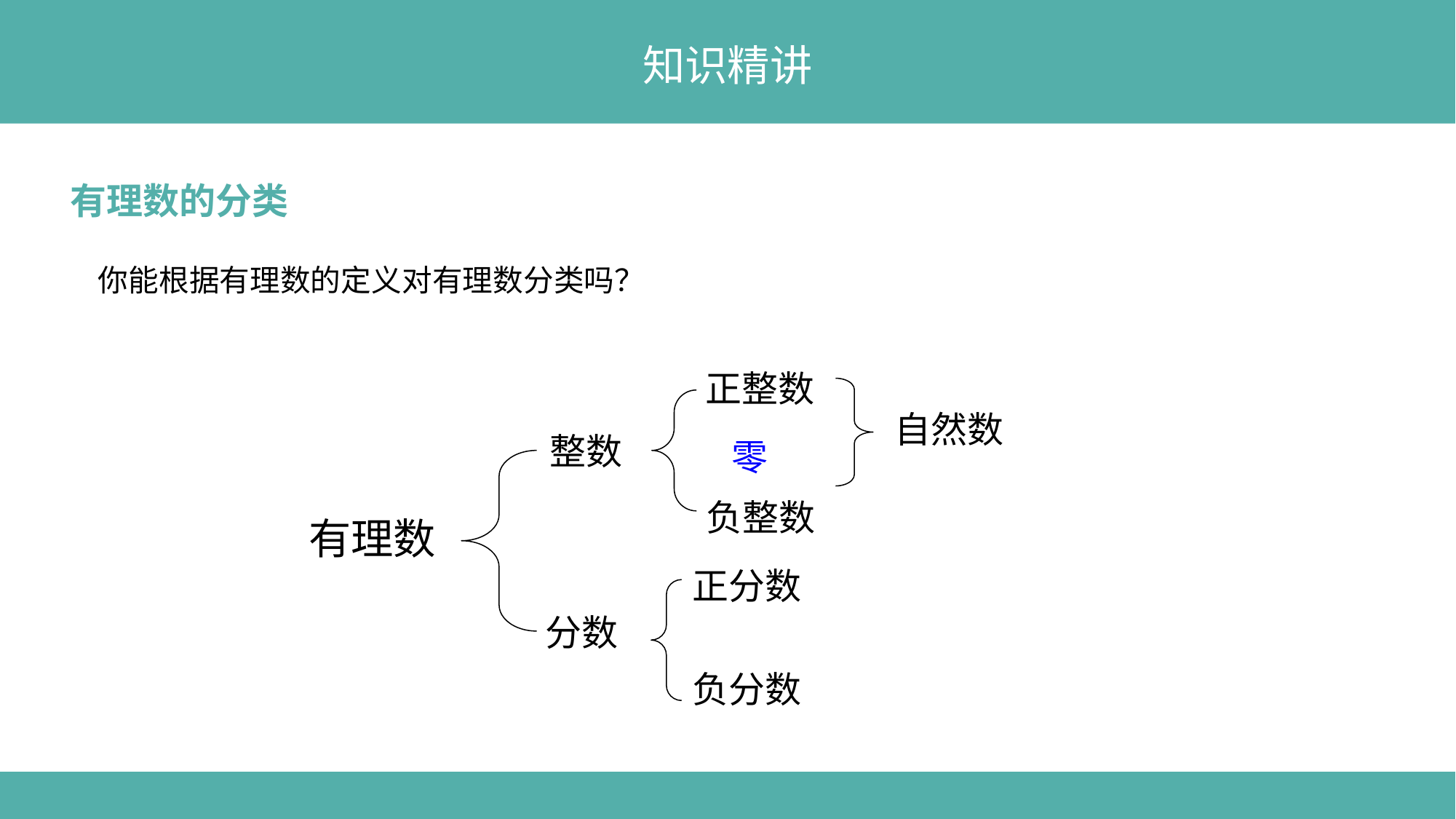

知识精讲

有理数的分类
你能根据有理数的定义对有理数分类吗？
正整数

自然数
整数
零

负整数
 有理数
正分数

分数
负分数